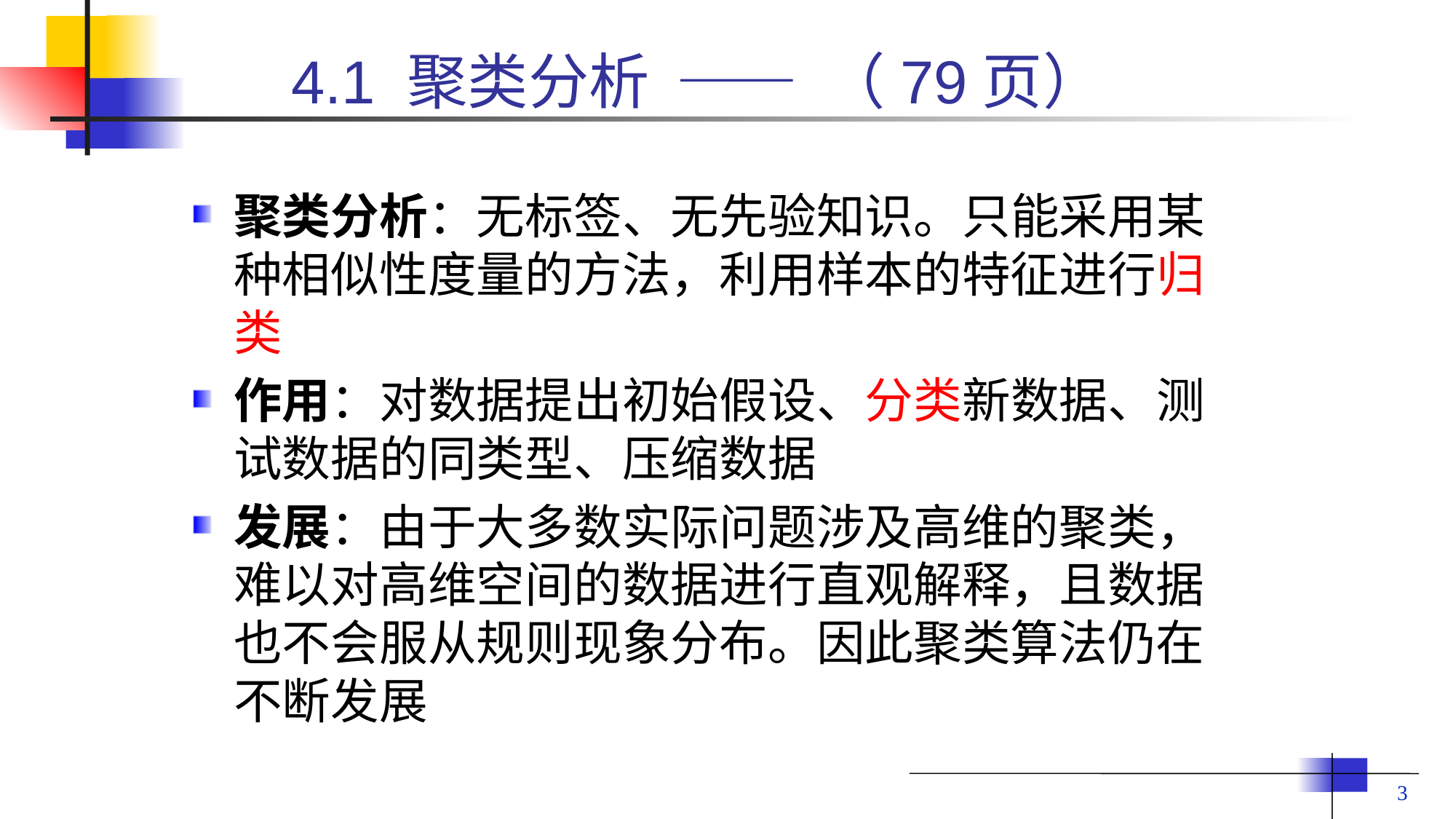

# 4.1 聚类分析  ——  （79页）
聚类分析：无标签、无先验知识。只能采用某种相似性度量的方法，利用样本的特征进行归类
作用：对数据提出初始假设、分类新数据、测试数据的同类型、压缩数据
发展：由于大多数实际问题涉及高维的聚类，难以对高维空间的数据进行直观解释，且数据也不会服从规则现象分布。因此聚类算法仍在不断发展
3